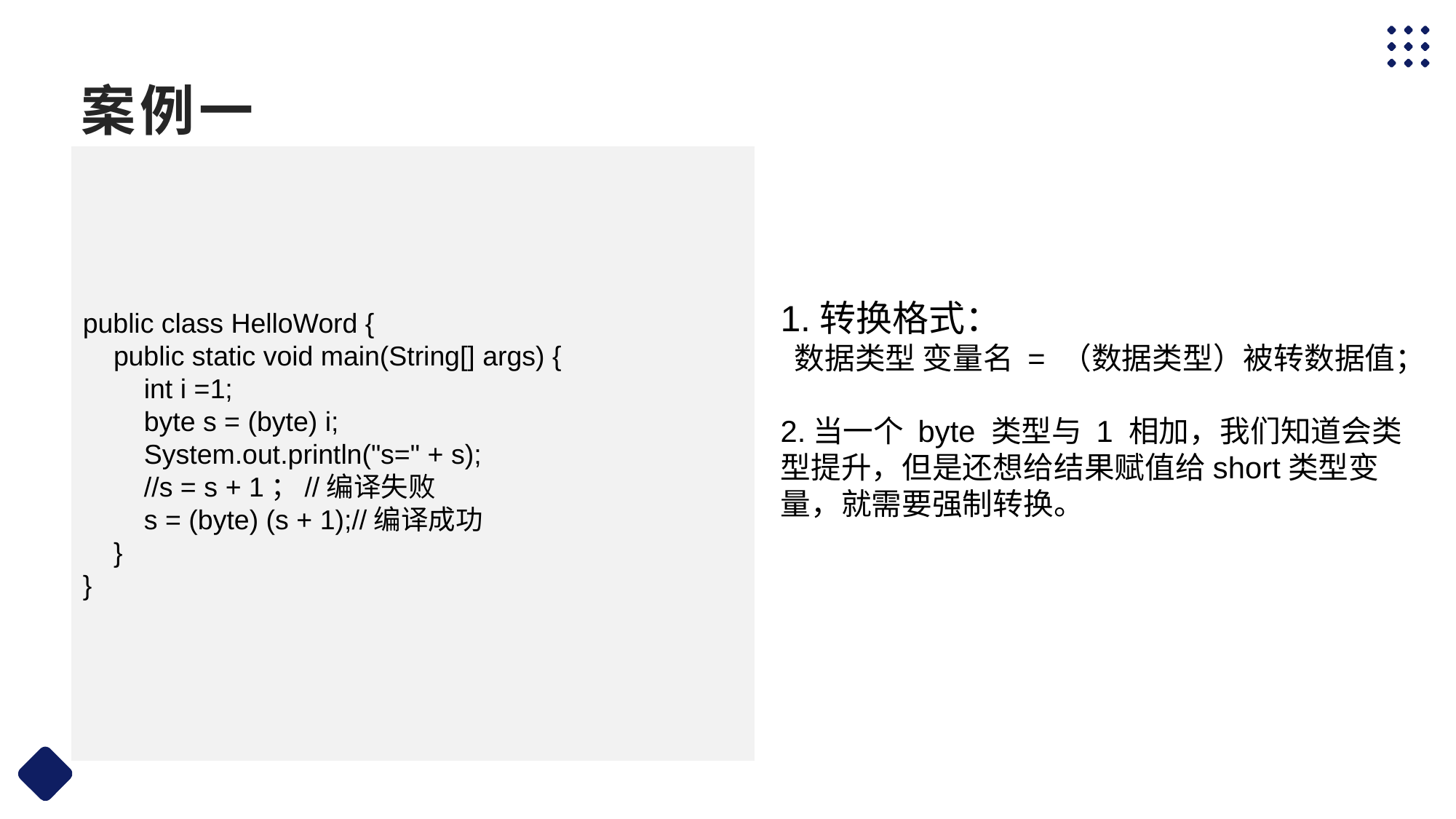

案例一
public class HelloWord {
    public static void main(String[] args) {
        int i =1;
        byte s = (byte) i;
        System.out.println("s=" + s);
        //s = s + 1；//编译失败
        s = (byte) (s + 1);//编译成功
    }
}
1.转换格式：
 数据类型 变量名 = （数据类型）被转数据值；

2.当一个 byte 类型与 1 相加，我们知道会类型提升，但是还想给结果赋值给short类型变量，就需要强制转换。